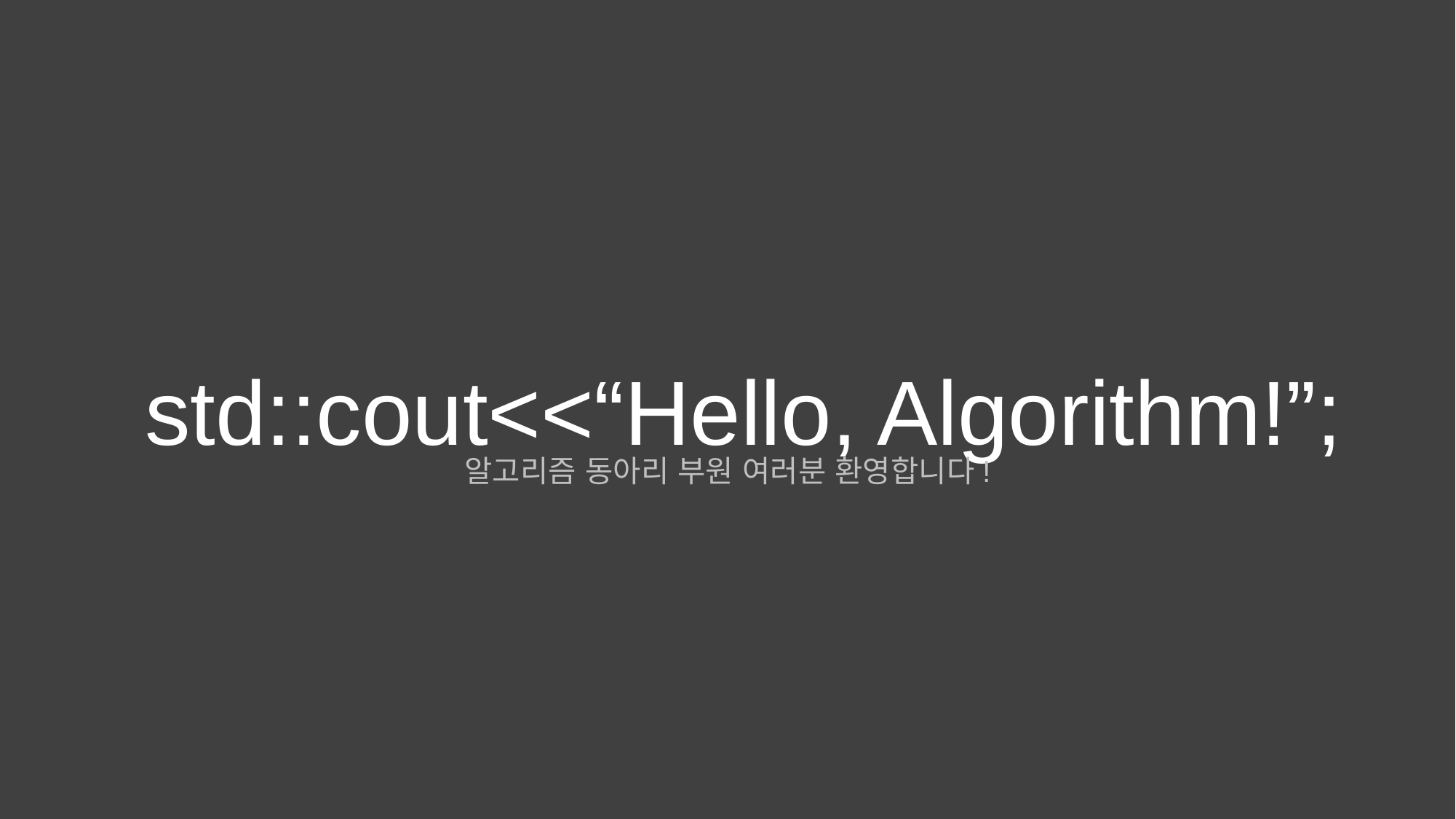

std::cout<<“Hello, Algorithm!”;
알고리즘 동아리 부원 여러분 환영합니다!